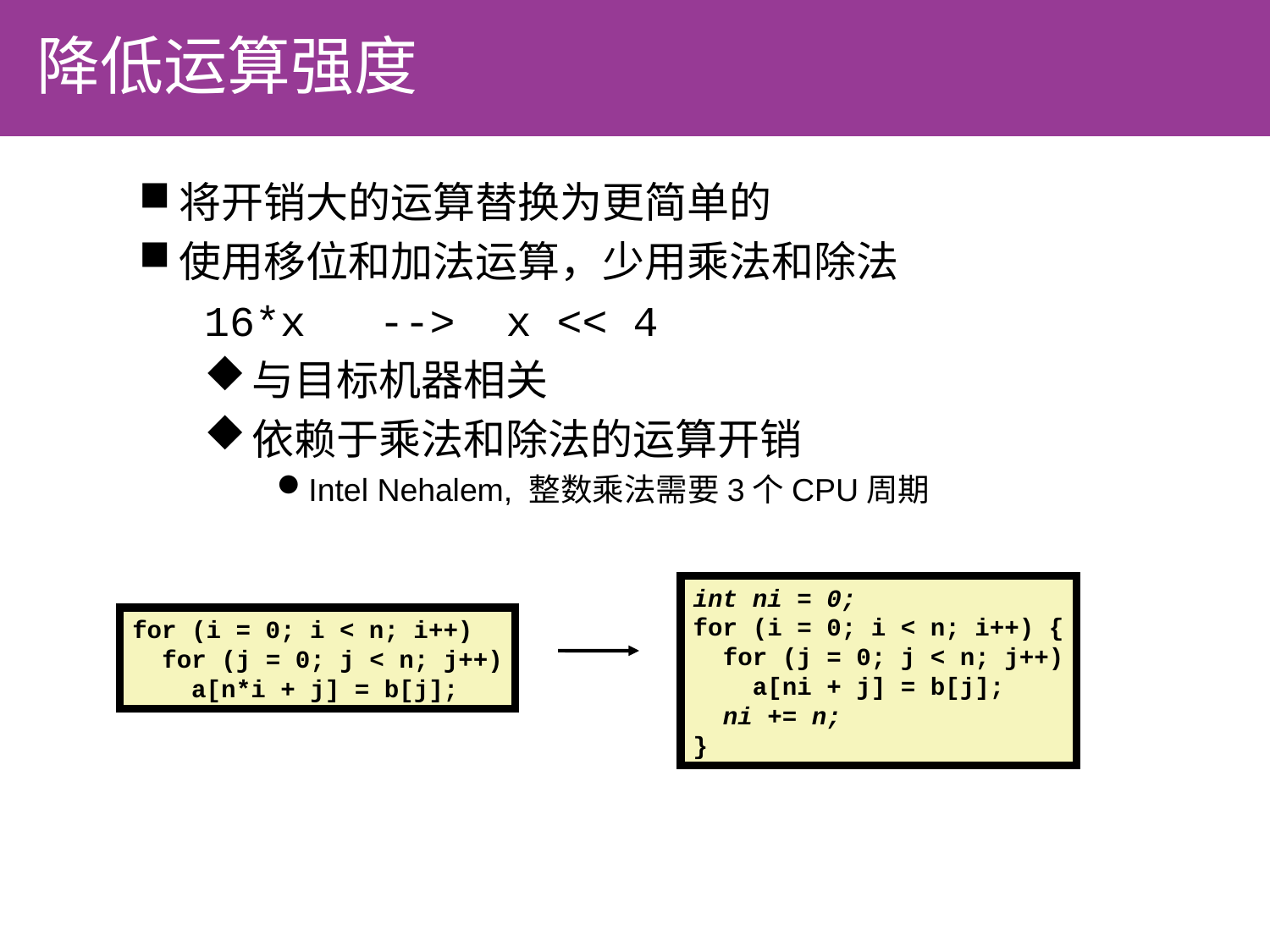

# 降低运算强度
将开销大的运算替换为更简单的
使用移位和加法运算，少用乘法和除法
16*x	-->	x << 4
与目标机器相关
依赖于乘法和除法的运算开销
Intel Nehalem, 整数乘法需要3个CPU周期

int ni = 0;
for (i = 0; i < n; i++) {
  for (j = 0; j < n; j++)
    a[ni + j] = b[j];
  ni += n;
}
for (i = 0; i < n; i++)
  for (j = 0; j < n; j++)
    a[n*i + j] = b[j];